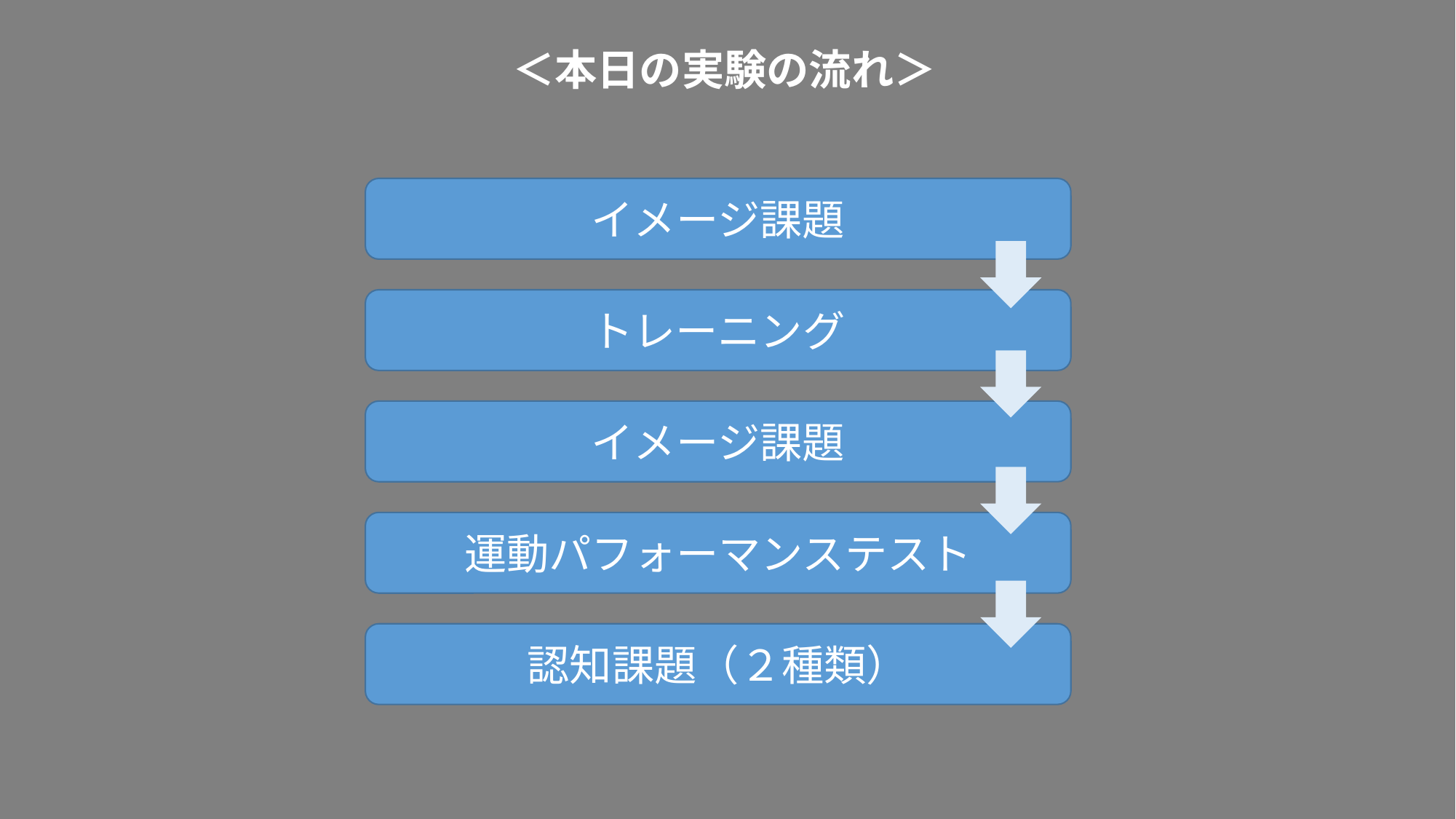

＜本日の実験の流れ＞
イメージ課題

トレーニング

イメージ課題

運動パフォーマンステスト

認知課題（２種類）